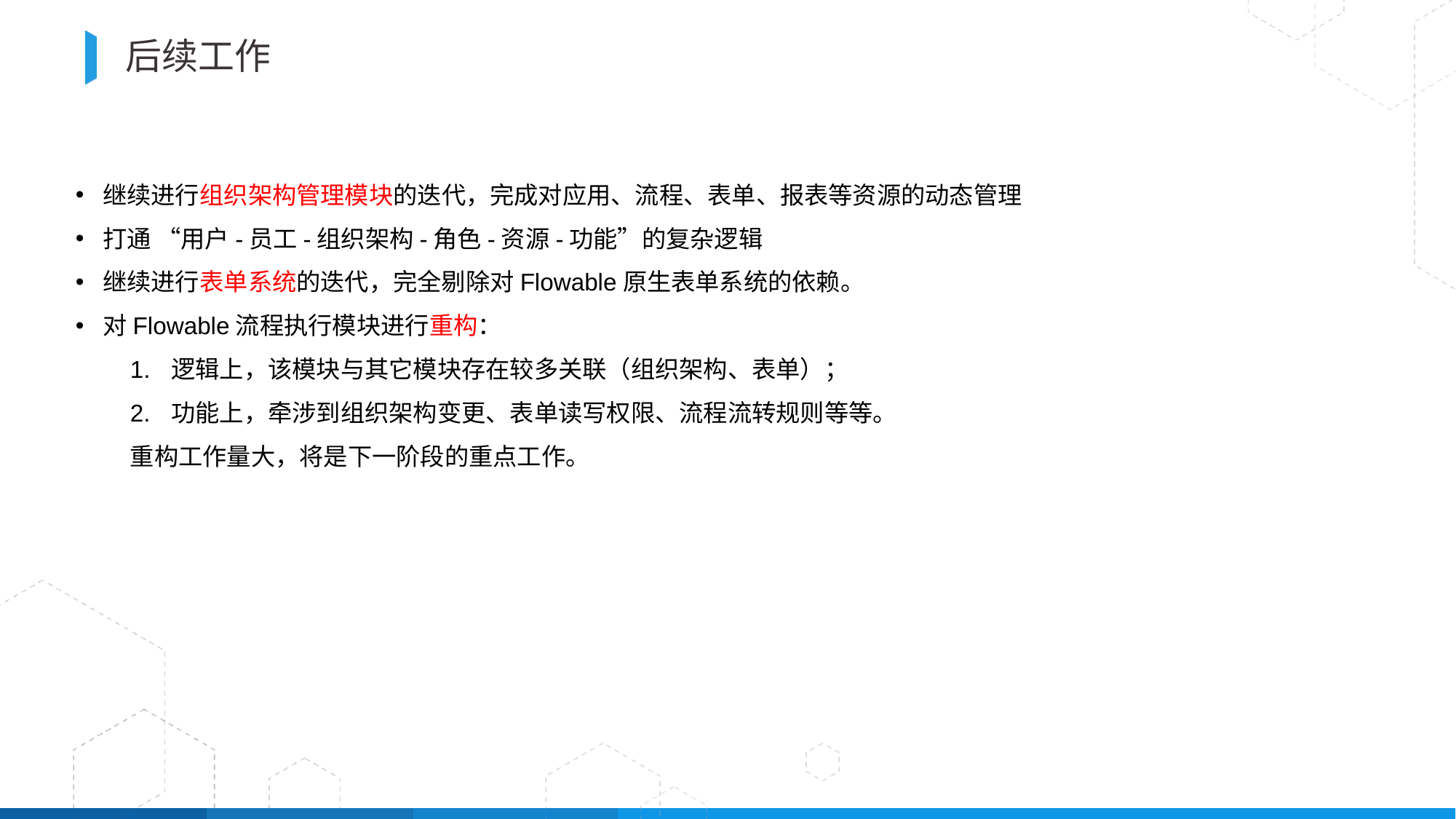

# 后续工作
继续进行组织架构管理模块的迭代，完成对应用、流程、表单、报表等资源的动态管理
打通 “用户-员工-组织架构-角色-资源-功能”的复杂逻辑
继续进行表单系统的迭代，完全剔除对Flowable原生表单系统的依赖。
对Flowable流程执行模块进行重构：
逻辑上，该模块与其它模块存在较多关联（组织架构、表单）；
功能上，牵涉到组织架构变更、表单读写权限、流程流转规则等等。
重构工作量大，将是下一阶段的重点工作。